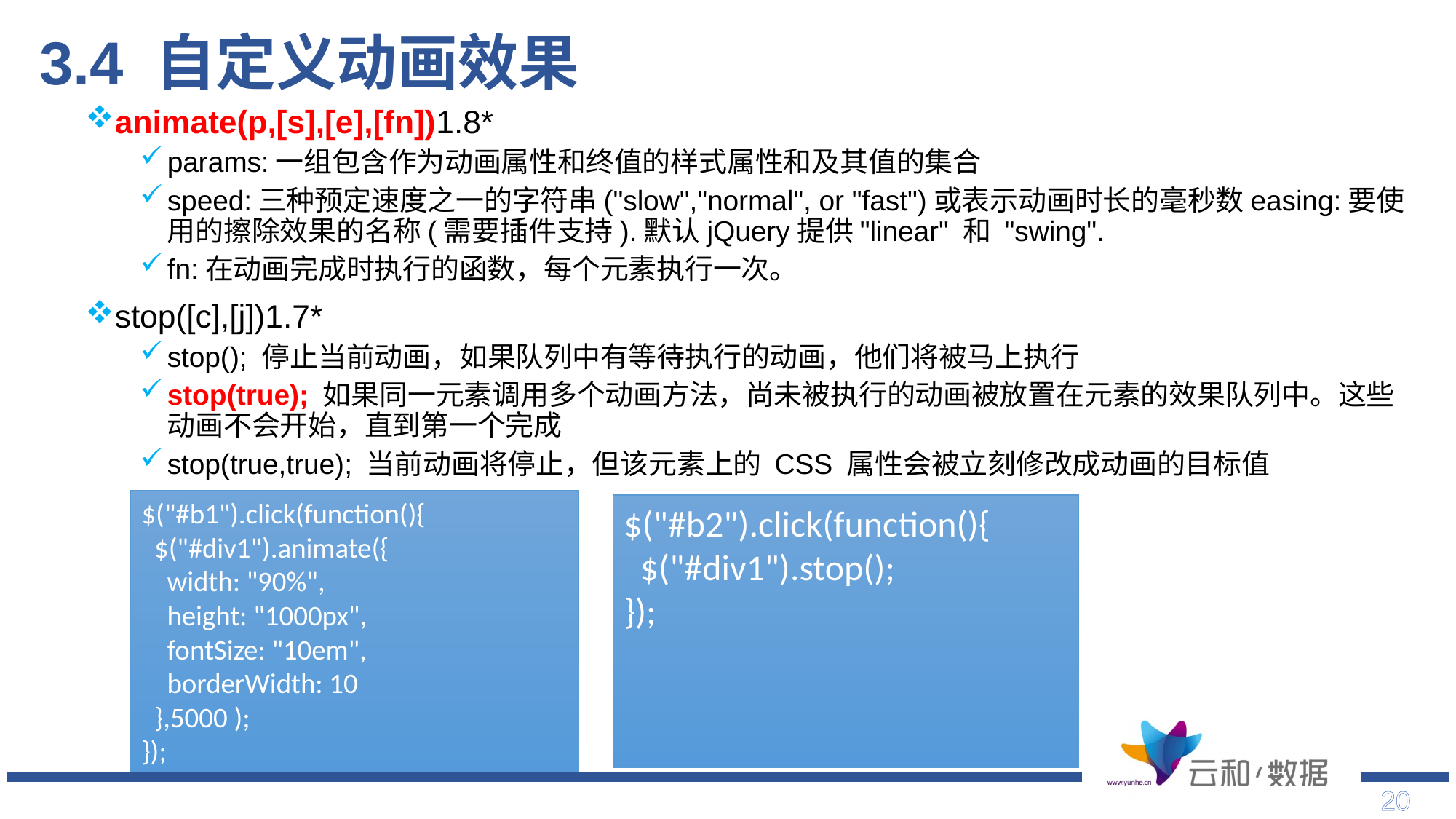

# 3.4 自定义动画效果
animate(p,[s],[e],[fn])1.8*
params:一组包含作为动画属性和终值的样式属性和及其值的集合
speed:三种预定速度之一的字符串("slow","normal", or "fast")或表示动画时长的毫秒数easing:要使用的擦除效果的名称(需要插件支持).默认jQuery提供"linear" 和 "swing".
fn:在动画完成时执行的函数，每个元素执行一次。
stop([c],[j])1.7*
stop(); 停止当前动画，如果队列中有等待执行的动画，他们将被马上执行
stop(true); 如果同一元素调用多个动画方法，尚未被执行的动画被放置在元素的效果队列中。这些动画不会开始，直到第一个完成
stop(true,true); 当前动画将停止，但该元素上的 CSS 属性会被立刻修改成动画的目标值
$("#b1").click(function(){
  $("#div1").animate({
    width: "90%",
    height: "1000px",
    fontSize: "10em",
    borderWidth: 10
  },5000 );
});
$("#b2").click(function(){
  $("#div1").stop();
});